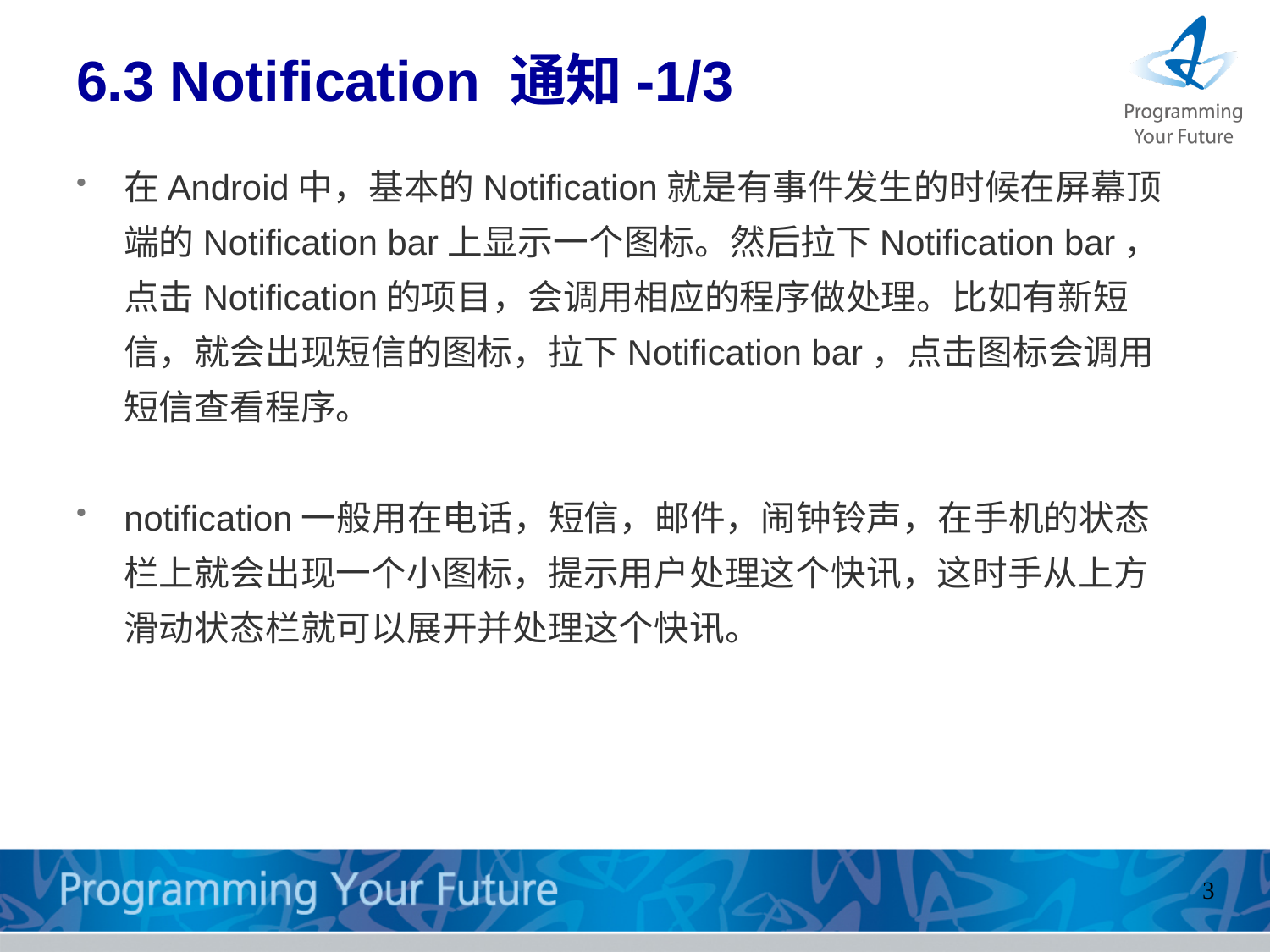

# 6.3 Notification 通知-1/3
在Android中，基本的Notification就是有事件发生的时候在屏幕顶端的Notification bar上显示一个图标。然后拉下Notification bar，点击Notification的项目，会调用相应的程序做处理。比如有新短信，就会出现短信的图标，拉下Notification bar，点击图标会调用短信查看程序。

notification一般用在电话，短信，邮件，闹钟铃声，在手机的状态栏上就会出现一个小图标，提示用户处理这个快讯，这时手从上方滑动状态栏就可以展开并处理这个快讯。